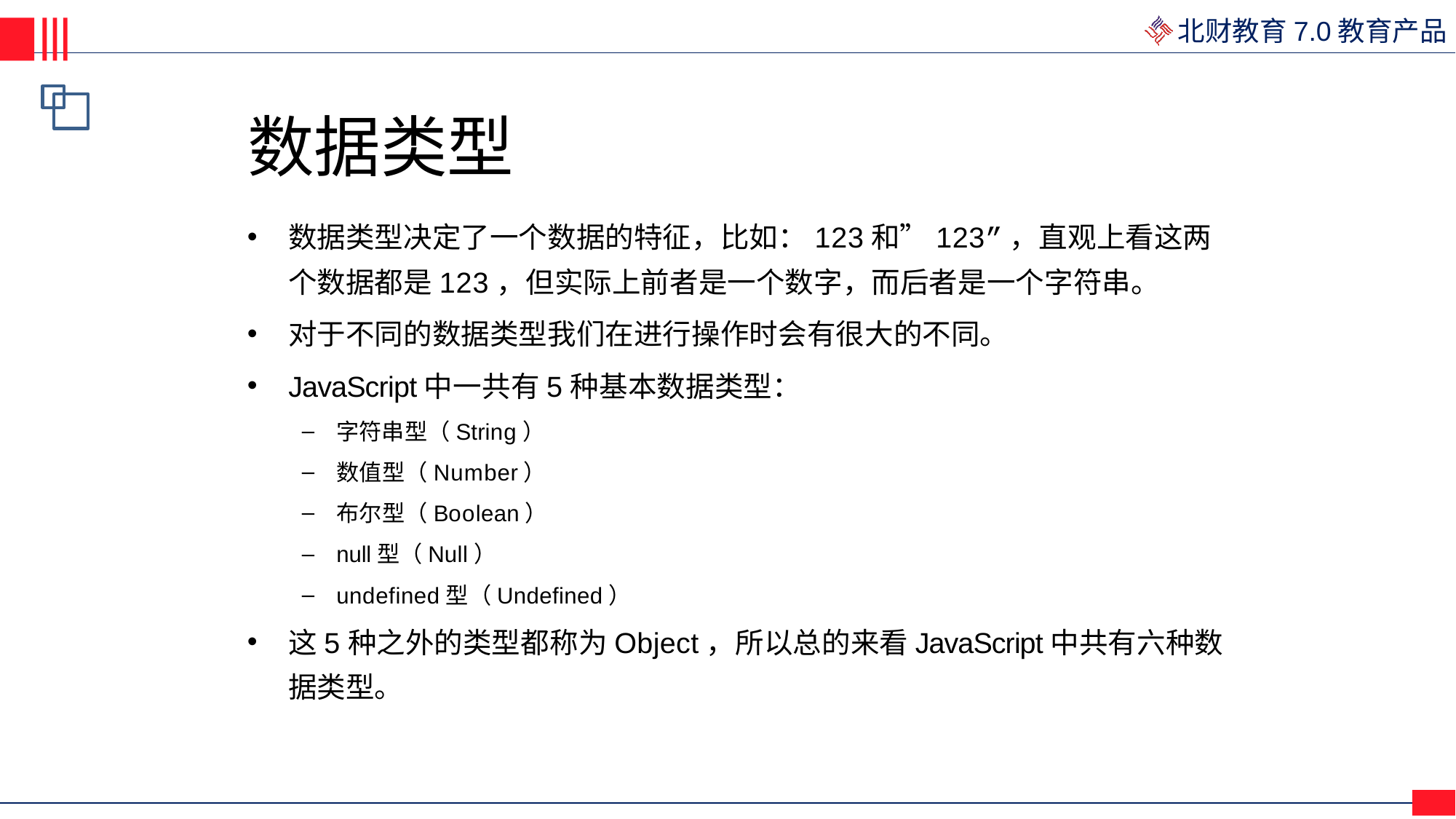

# 数据类型
数据类型决定了一个数据的特征，比如：123和”123”，直观上看这两个数据都是123，但实际上前者是一个数字，而后者是一个字符串。
对于不同的数据类型我们在进行操作时会有很大的不同。
JavaScript中一共有5种基本数据类型：
字符串型（String）
数值型（Number）
布尔型（Boolean）
null型（Null）
undefined型（Undefined）
这5种之外的类型都称为Object，所以总的来看JavaScript中共有六种数
据类型。